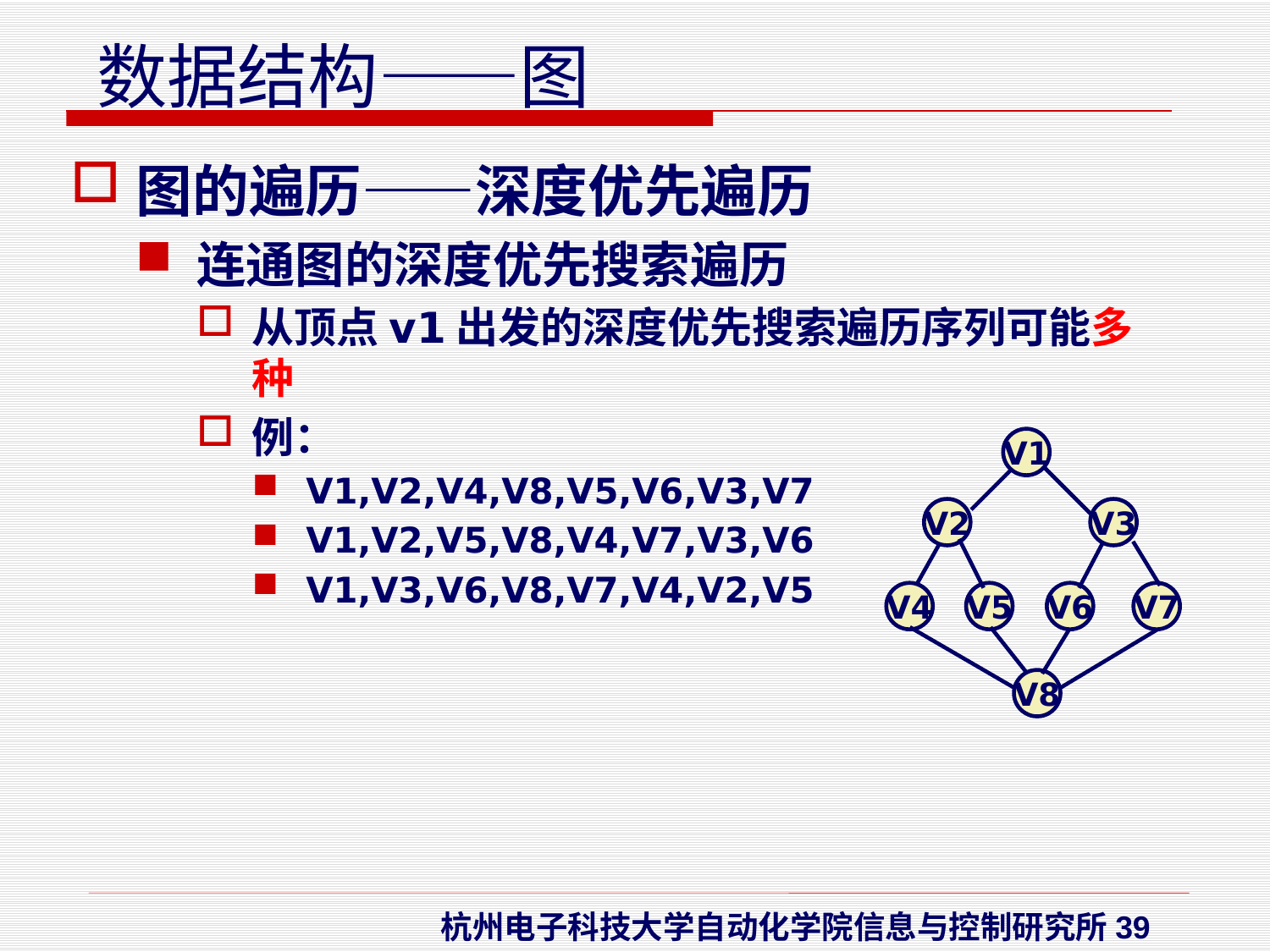

图的遍历——深度优先遍历
连通图的深度优先搜索遍历
从顶点v1出发的深度优先搜索遍历序列可能多种
例：
V1,V2,V4,V8,V5,V6,V3,V7
V1,V2,V5,V8,V4,V7,V3,V6
V1,V3,V6,V8,V7,V4,V2,V5
V1

V2
V3

V4
V5
V6
V7

V8